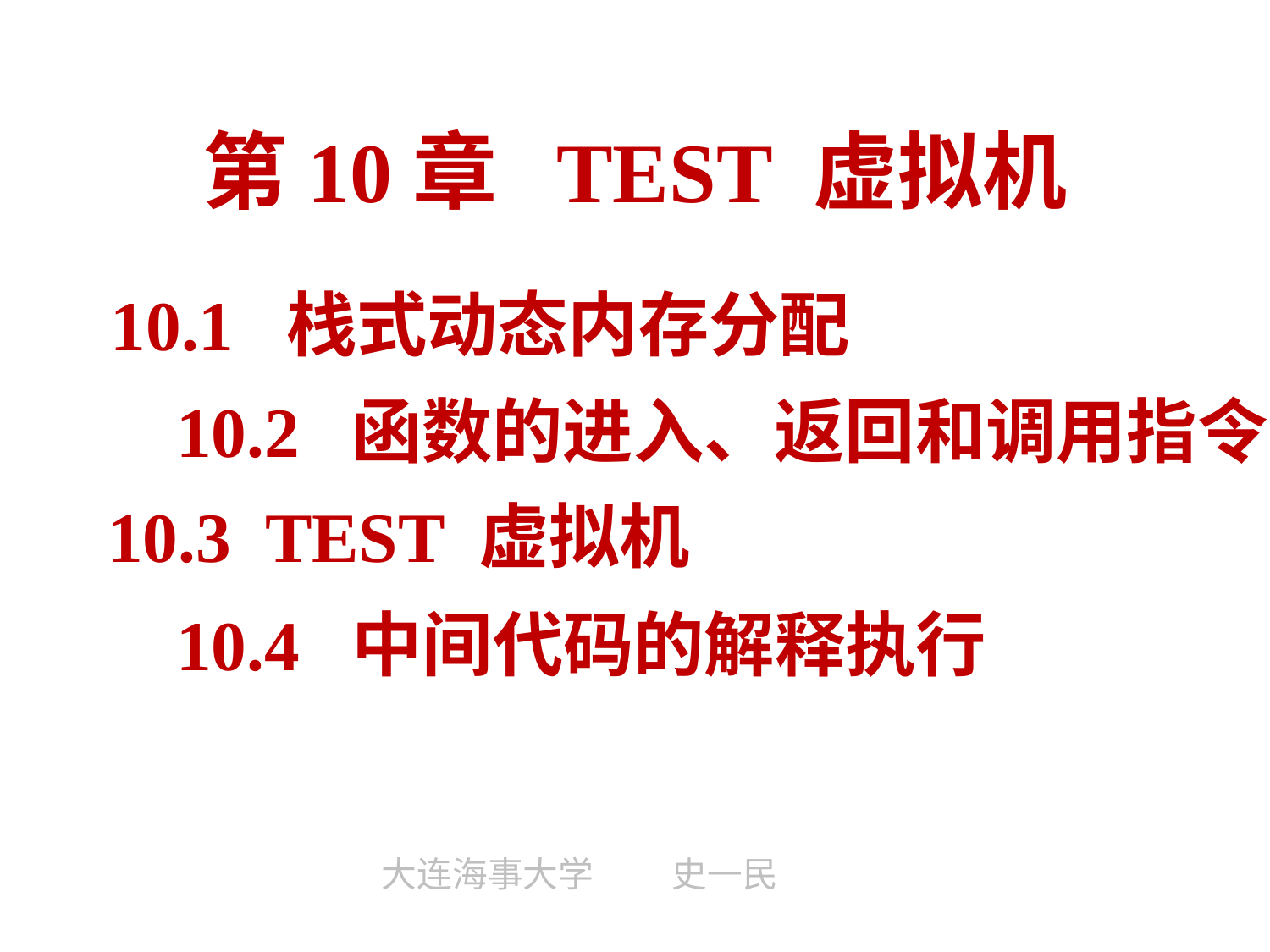

# 第10章  TEST 虚拟机
10.1  栈式动态内存分配
10.2  函数的进入、返回和调用指令
10.3  TEST 虚拟机
10.4  中间代码的解释执行
大连海事大学          史一民